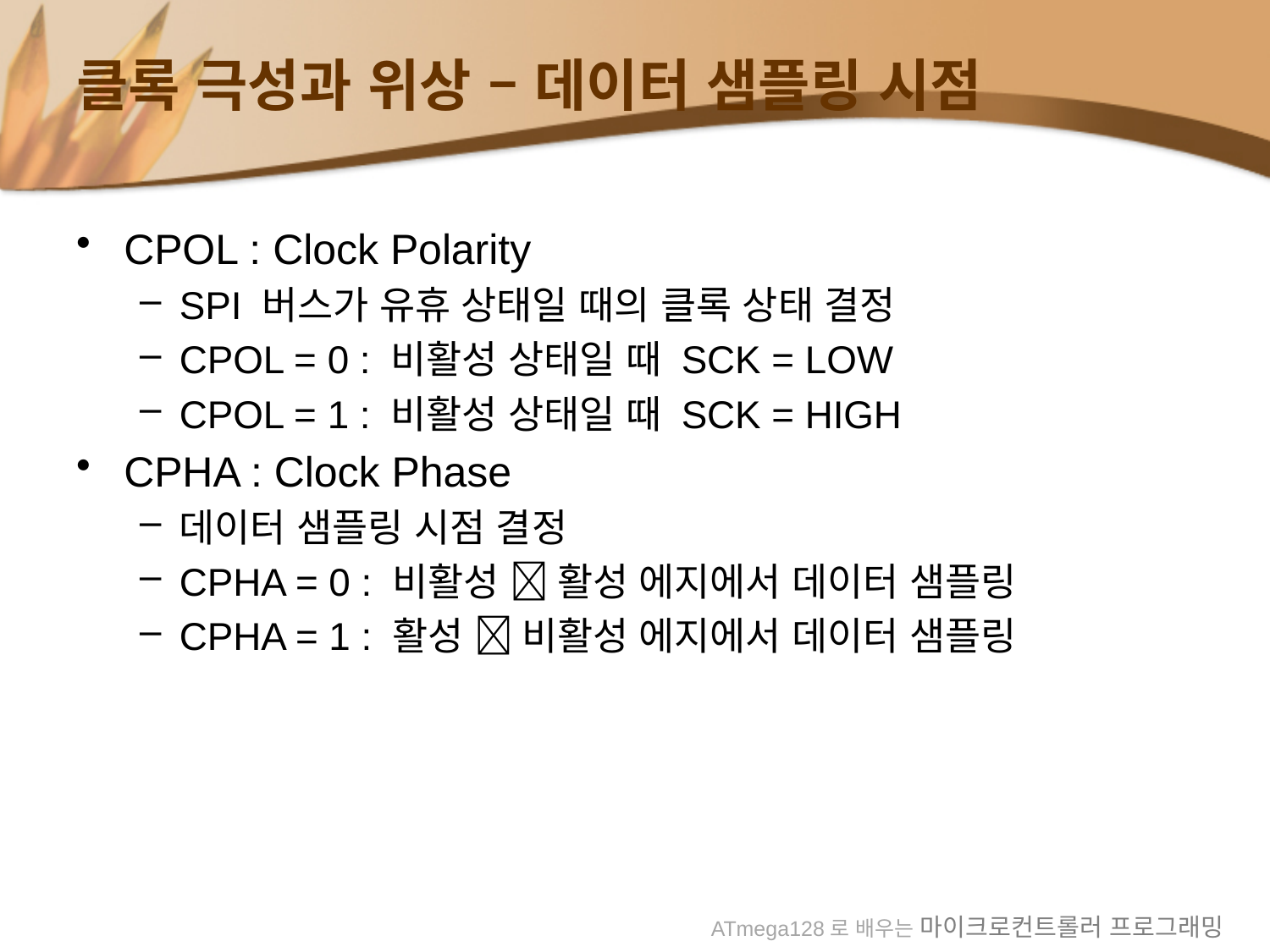

# 클록 극성과 위상 – 데이터 샘플링 시점
CPOL : Clock Polarity
SPI 버스가 유휴 상태일 때의 클록 상태 결정
CPOL = 0 : 비활성 상태일 때 SCK = LOW
CPOL = 1 : 비활성 상태일 때 SCK = HIGH
CPHA : Clock Phase
데이터 샘플링 시점 결정
CPHA = 0 : 비활성 → 활성 에지에서 데이터 샘플링
CPHA = 1 : 활성 → 비활성 에지에서 데이터 샘플링